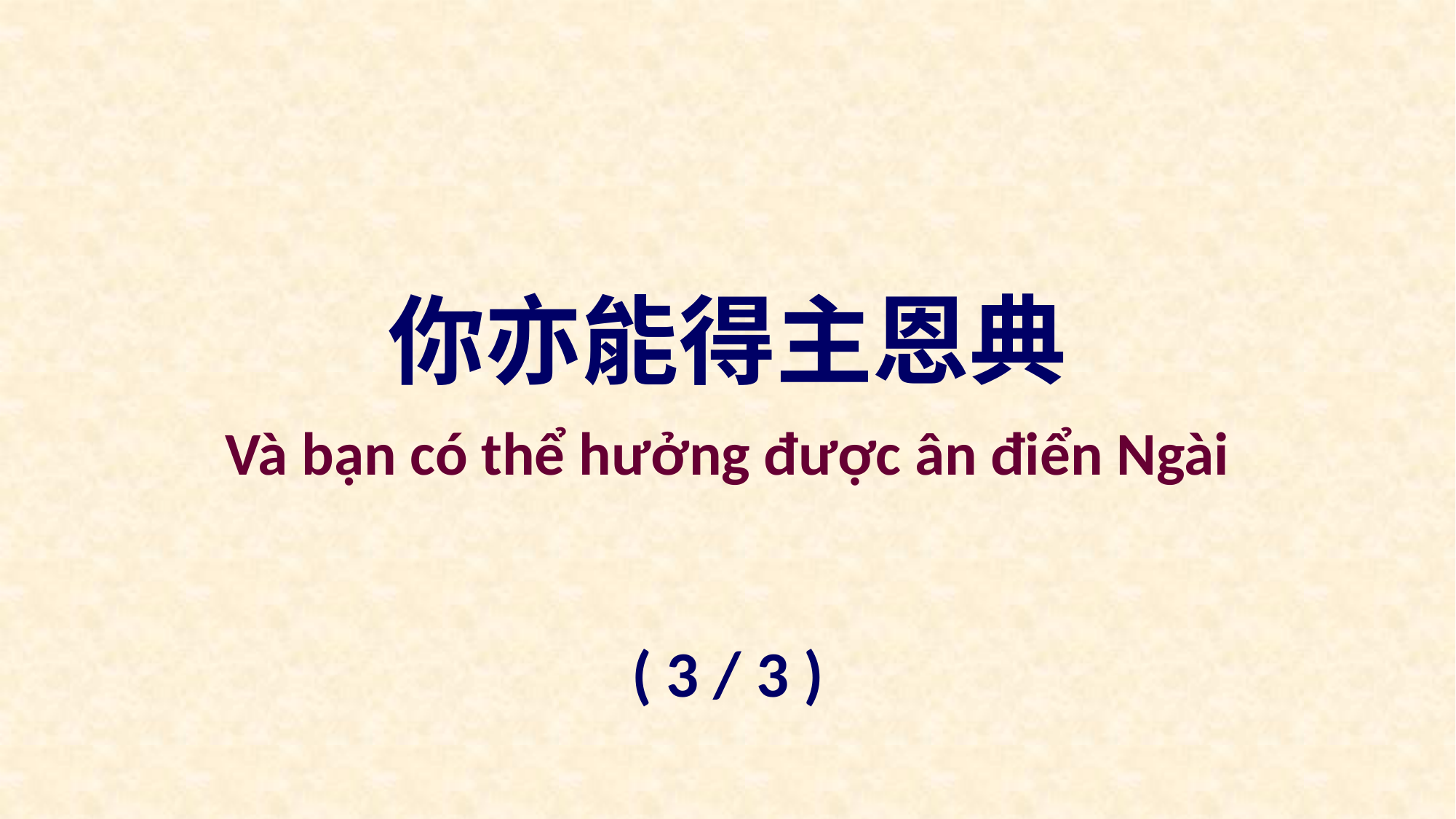

你亦能得主恩典
Và bạn có thể hưởng được ân điển Ngài
( 3 / 3 )